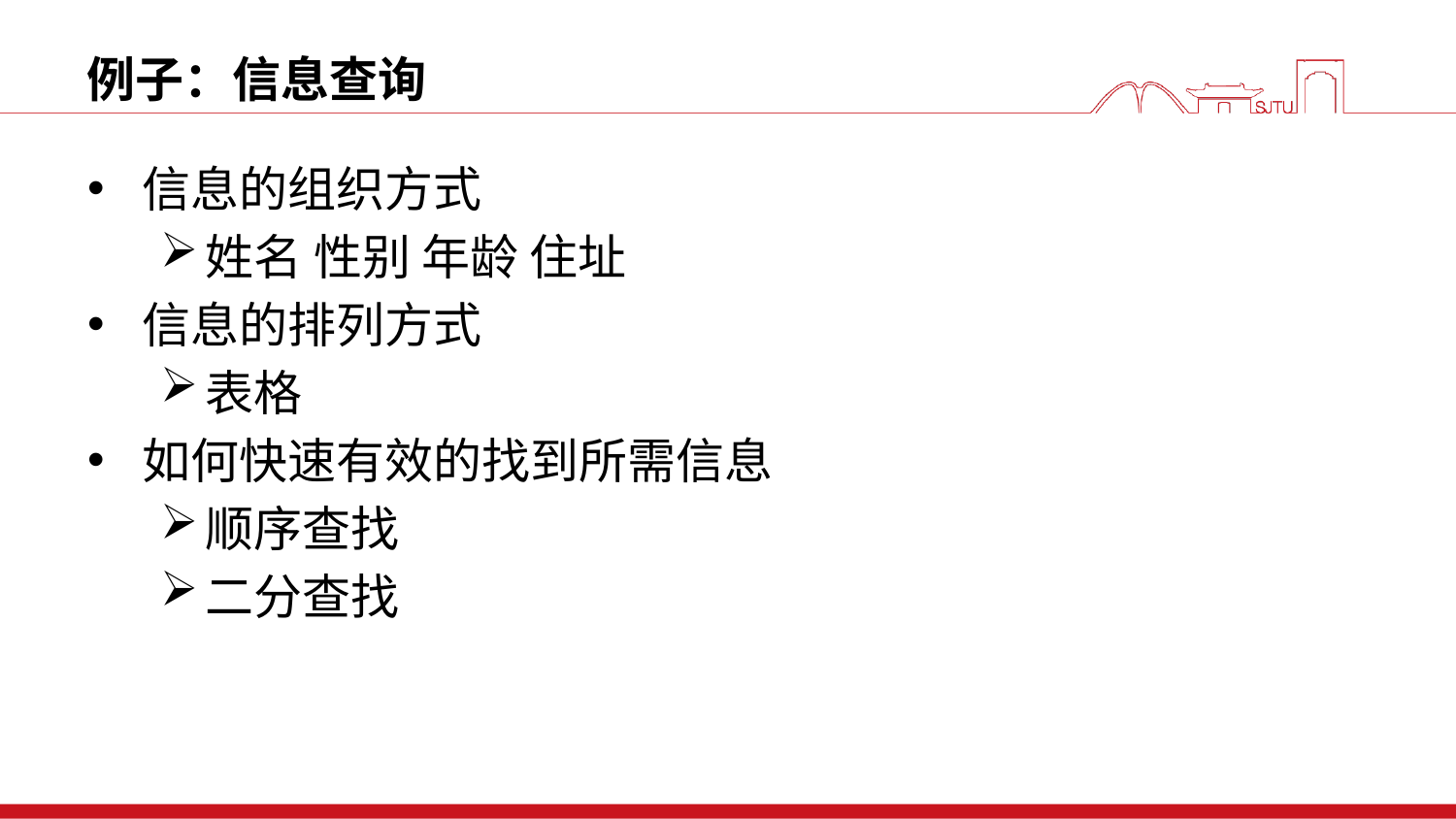

# 例子：信息查询
信息的组织方式
姓名 性别 年龄 住址
信息的排列方式
表格
如何快速有效的找到所需信息
顺序查找
二分查找